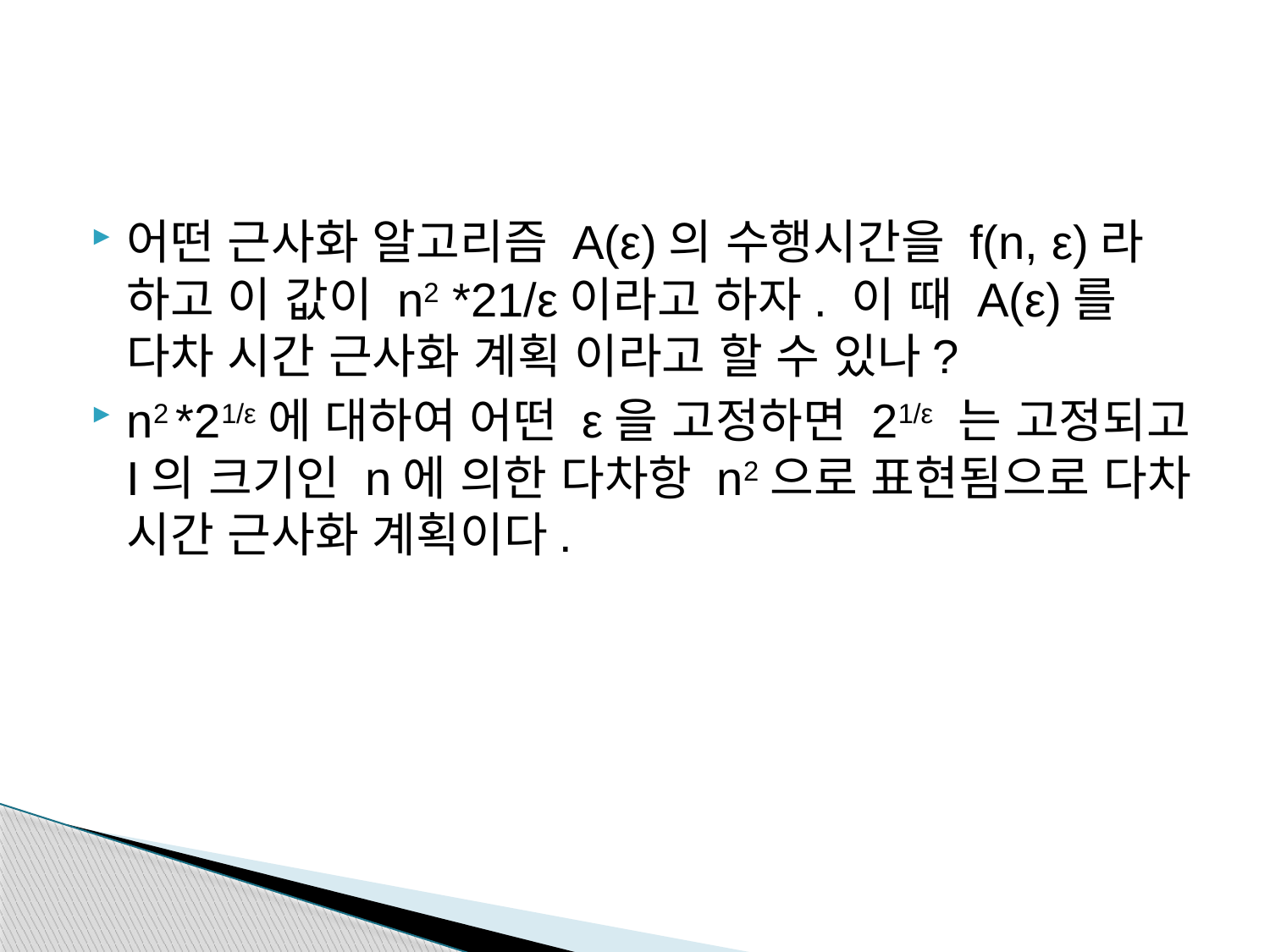

#
어떤 근사화 알고리즘 A(ε)의 수행시간을 f(n, ε)라 하고 이 값이 n2 *21/ε이라고 하자. 이 때 A(ε)를 다차 시간 근사화 계획 이라고 할 수 있나?
n2 *21/ε에 대하여 어떤 ε을 고정하면 21/ε 는 고정되고 I의 크기인 n에 의한 다차항 n2으로 표현됨으로 다차 시간 근사화 계획이다.